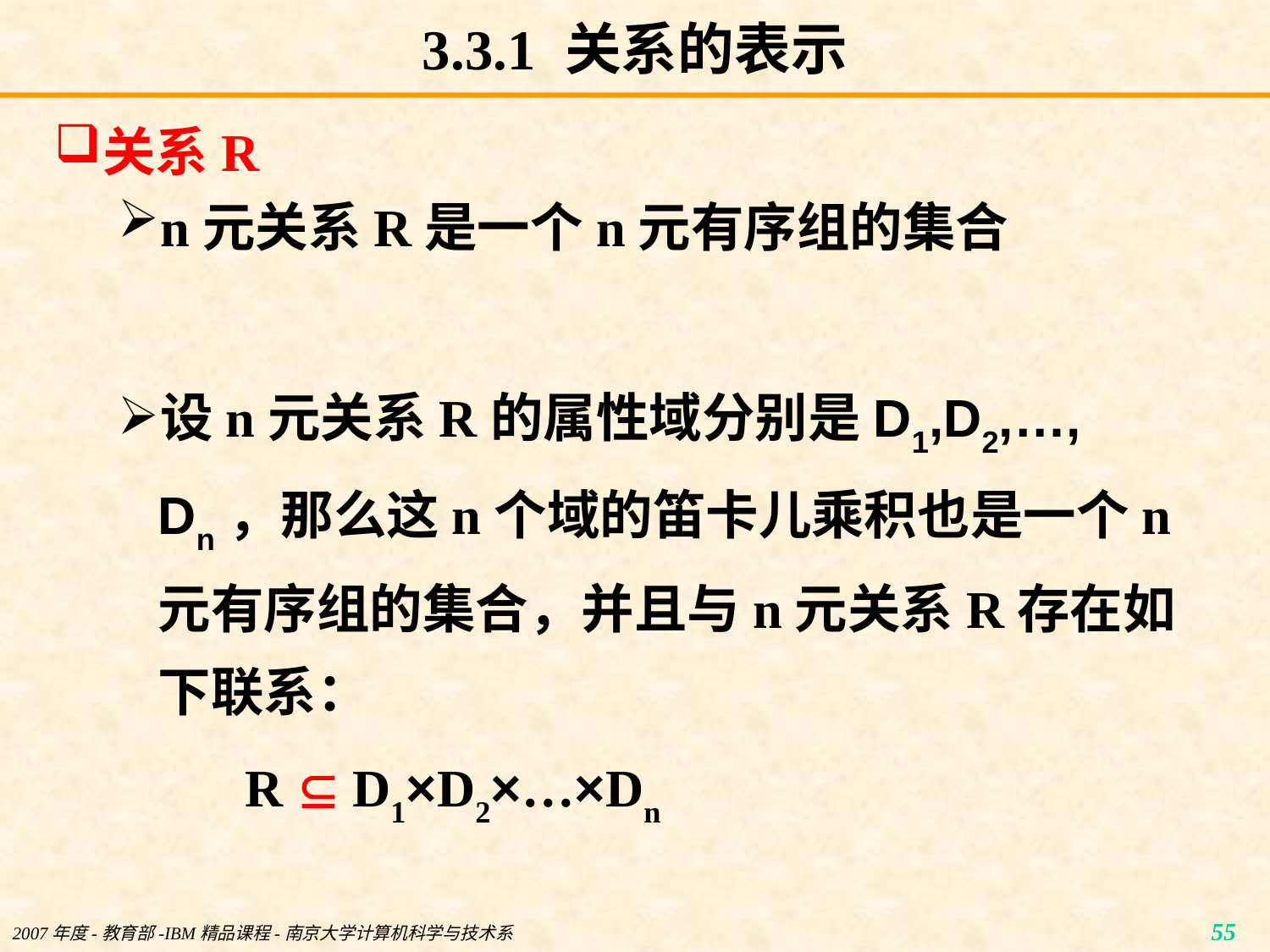

# 3.3.1 关系的表示
关系R
n元关系R是一个n元有序组的集合

设n元关系R的属性域分别是D1,D2,…, Dn，那么这n个域的笛卡儿乘积也是一个n元有序组的集合，并且与n元关系R存在如下联系：
R ⊆ D1×D2×…×Dn
55
2007年度-教育部-IBM精品课程-南京大学计算机科学与技术系